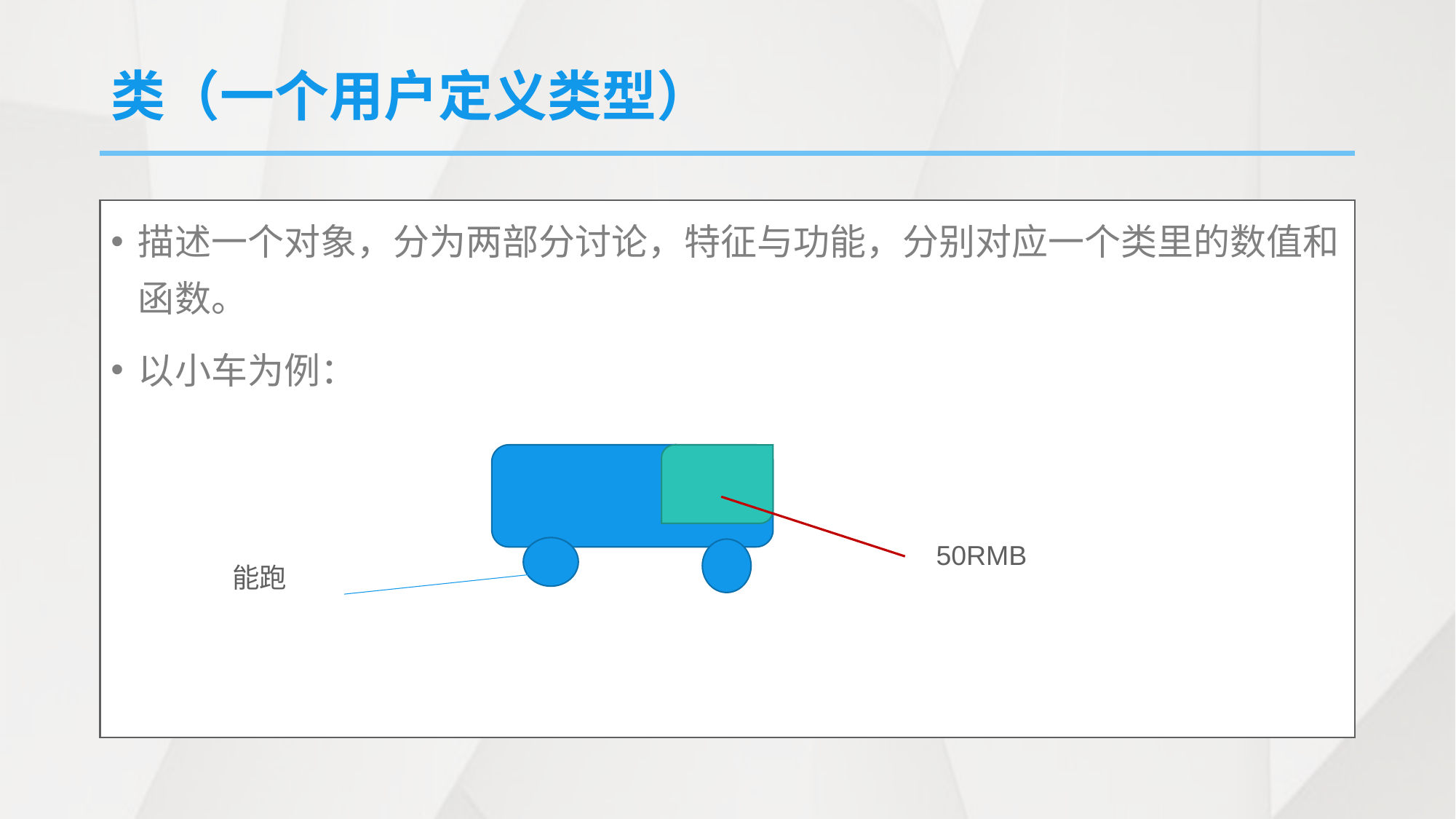

# 类（一个用户定义类型）
描述一个对象，分为两部分讨论，特征与功能，分别对应一个类里的数值和函数。
以小车为例：

50RMB

能跑